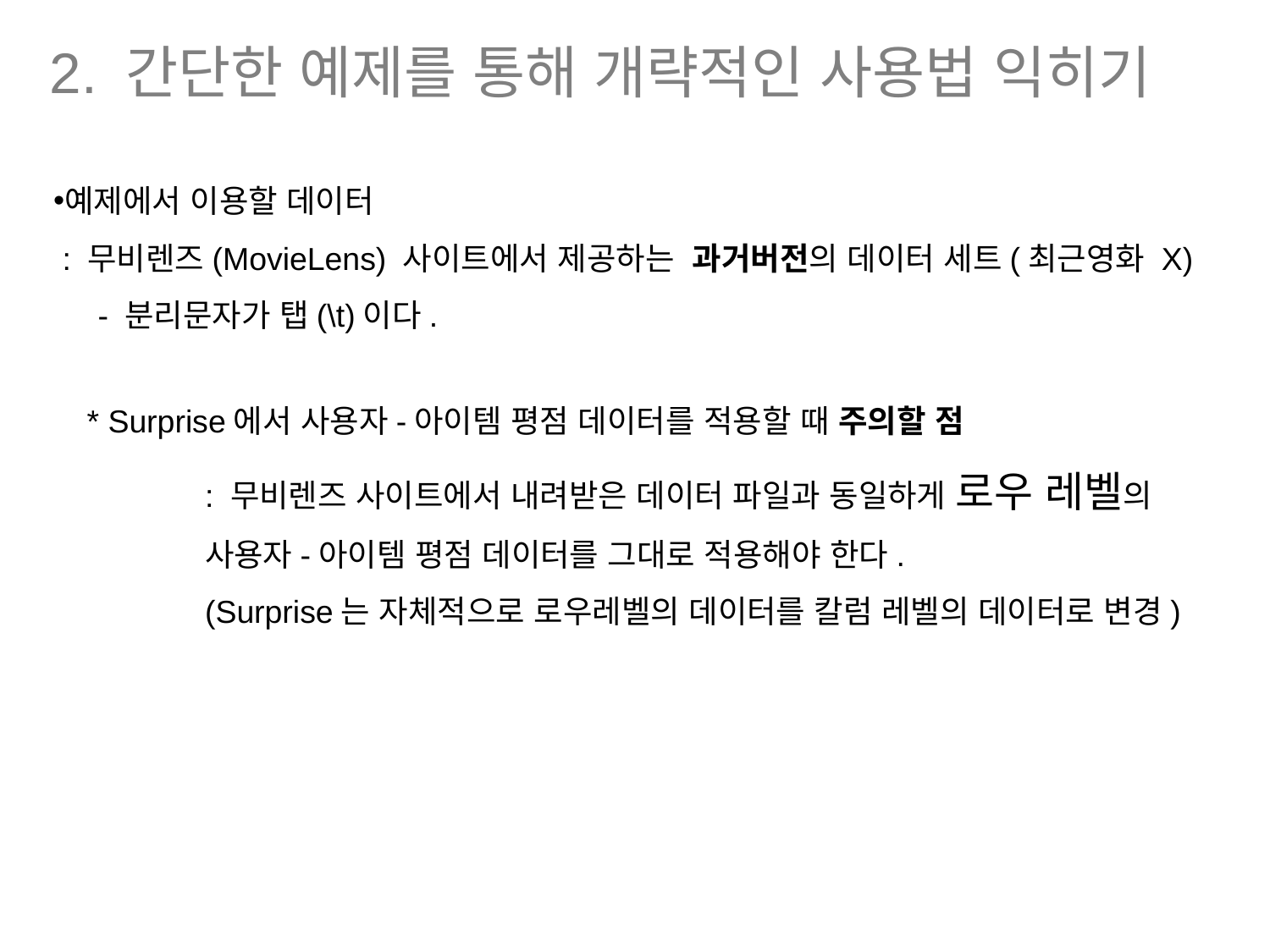

# 2. 간단한 예제를 통해 개략적인 사용법 익히기
예제에서 이용할 데이터
 : 무비렌즈(MovieLens) 사이트에서 제공하는  과거버전의 데이터 세트(최근영화 X)
     - 분리문자가 탭(\t)이다.
 * Surprise에서 사용자-아이템 평점 데이터를 적용할 때 주의할 점
	: 무비렌즈 사이트에서 내려받은 데이터 파일과 동일하게 로우 레벨의
	사용자-아이템 평점 데이터를 그대로 적용해야 한다.
	(Surprise는 자체적으로 로우레벨의 데이터를 칼럼 레벨의 데이터로 변경)